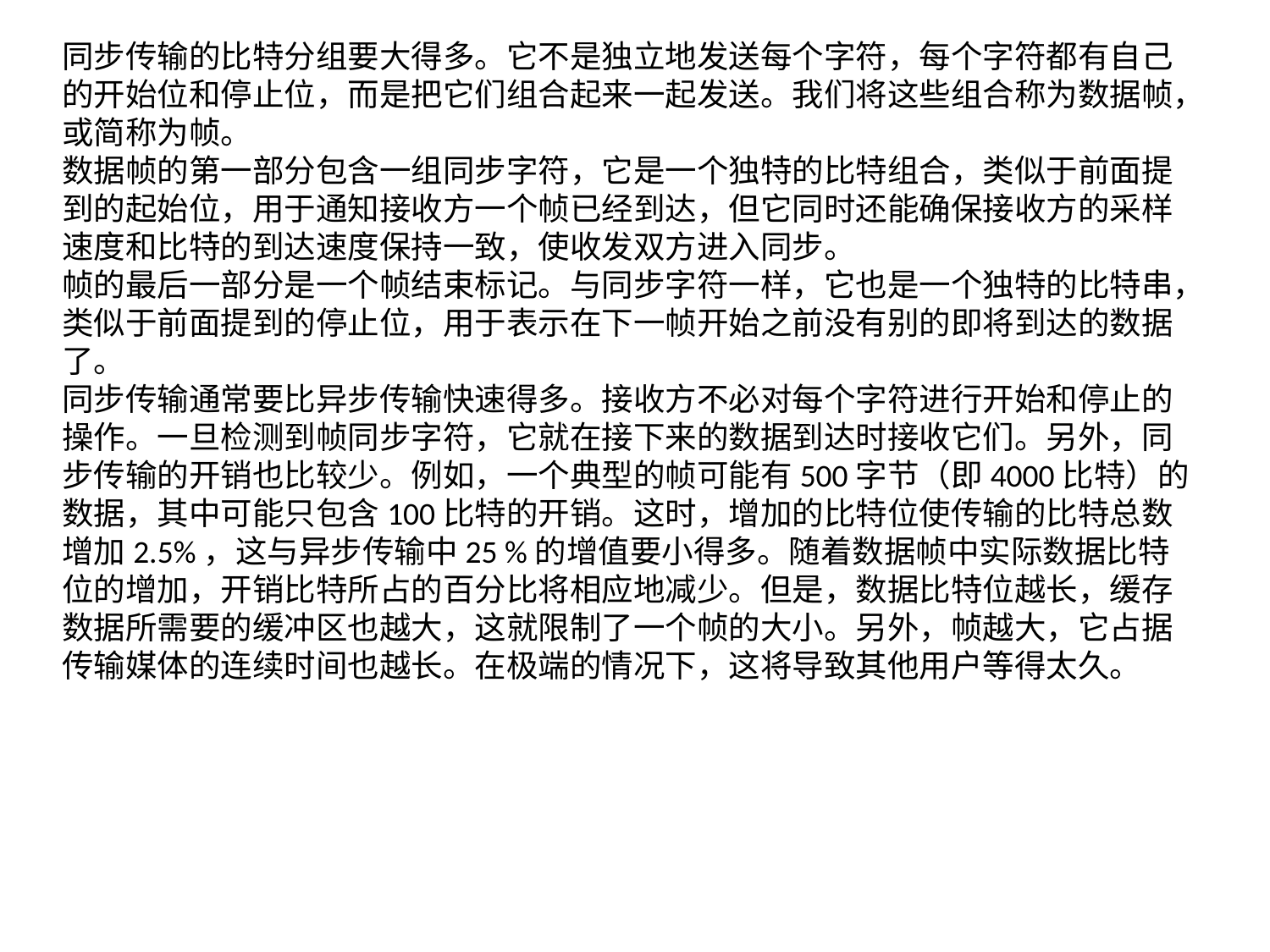

同步传输的比特分组要大得多。它不是独立地发送每个字符，每个字符都有自己的开始位和停止位，而是把它们组合起来一起发送。我们将这些组合称为数据帧，或简称为帧。
数据帧的第一部分包含一组同步字符，它是一个独特的比特组合，类似于前面提到的起始位，用于通知接收方一个帧已经到达，但它同时还能确保接收方的采样速度和比特的到达速度保持一致，使收发双方进入同步。
帧的最后一部分是一个帧结束标记。与同步字符一样，它也是一个独特的比特串，类似于前面提到的停止位，用于表示在下一帧开始之前没有别的即将到达的数据了。
同步传输通常要比异步传输快速得多。接收方不必对每个字符进行开始和停止的操作。一旦检测到帧同步字符，它就在接下来的数据到达时接收它们。另外，同步传输的开销也比较少。例如，一个典型的帧可能有500字节（即4000比特）的数据，其中可能只包含100比特的开销。这时，增加的比特位使传输的比特总数增加2.5%，这与异步传输中25 %的增值要小得多。随着数据帧中实际数据比特位的增加，开销比特所占的百分比将相应地减少。但是，数据比特位越长，缓存数据所需要的缓冲区也越大，这就限制了一个帧的大小。另外，帧越大，它占据传输媒体的连续时间也越长。在极端的情况下，这将导致其他用户等得太久。